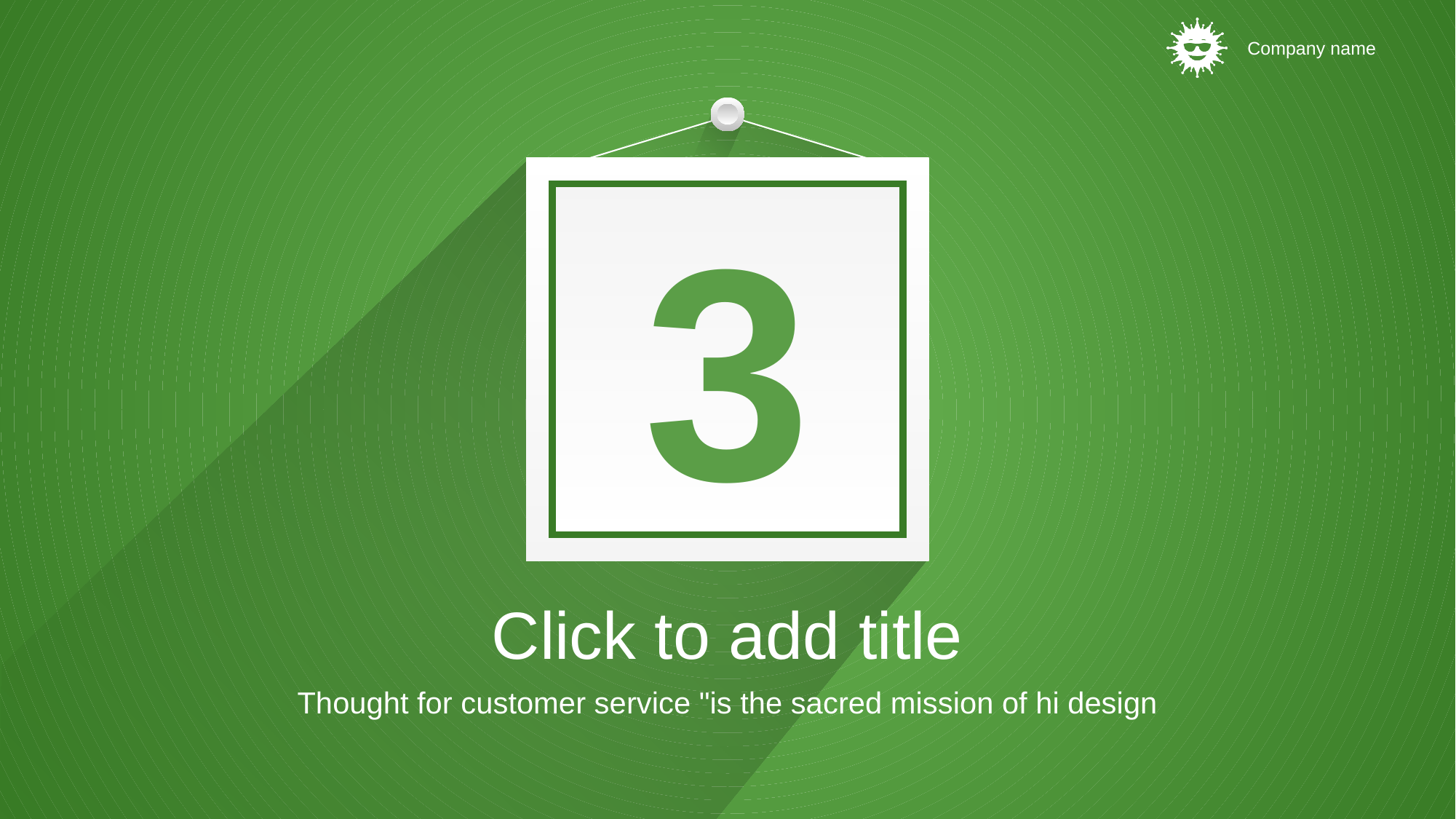

文字

3

边框

Click to add title
Thought for customer service "is the sacred mission of hi design